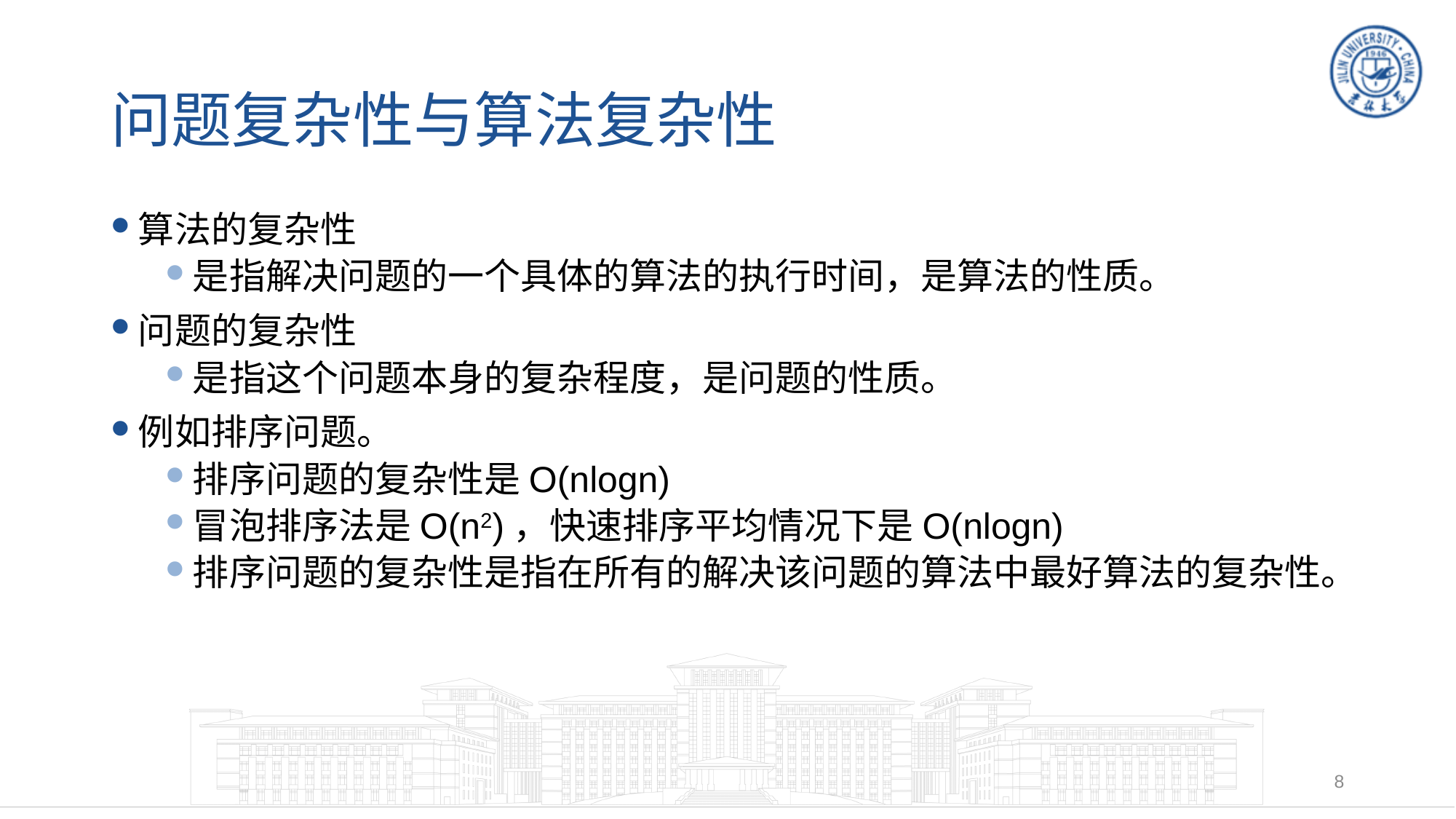

# 问题复杂性与算法复杂性
算法的复杂性
是指解决问题的一个具体的算法的执行时间，是算法的性质。
问题的复杂性
是指这个问题本身的复杂程度，是问题的性质。
例如排序问题。
排序问题的复杂性是O(nlogn)
冒泡排序法是O(n2)，快速排序平均情况下是O(nlogn)
排序问题的复杂性是指在所有的解决该问题的算法中最好算法的复杂性。

8